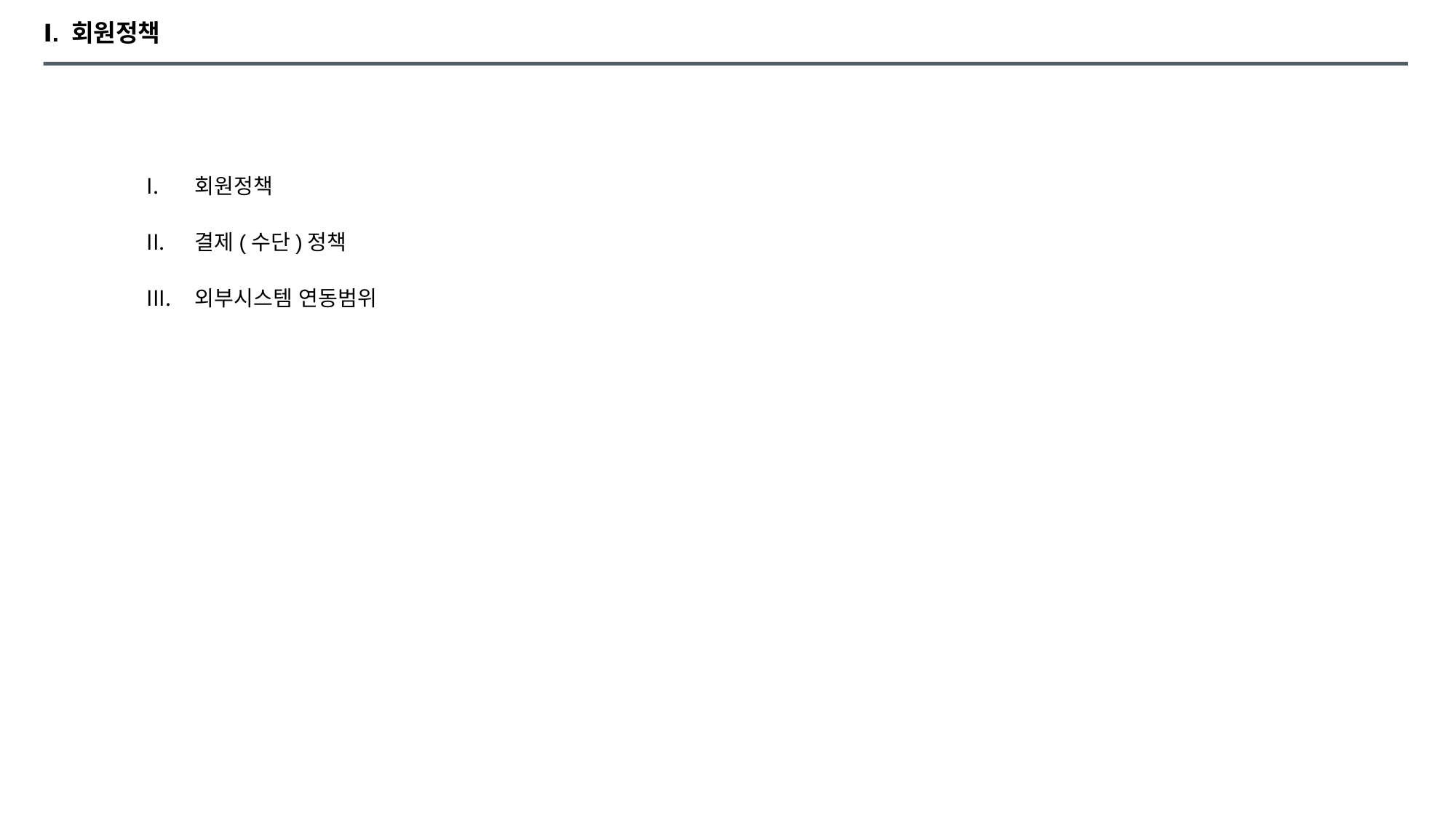

# Ⅰ. 회원정책
회원정책
결제(수단)정책
외부시스템 연동범위